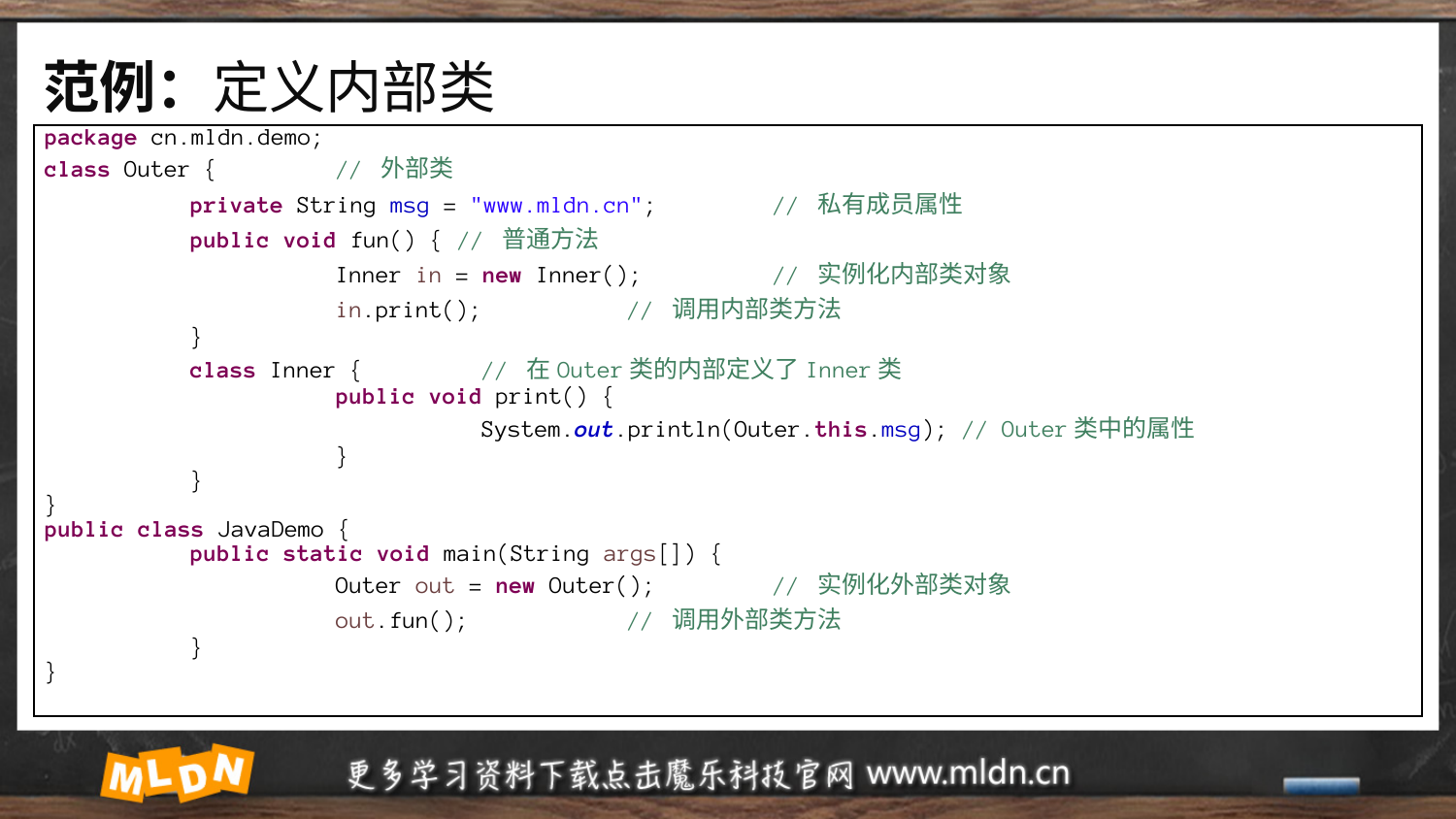

# 范例：定义内部类
| package cn.mldn.demo; class Outer { // 外部类 private String msg = "www.mldn.cn"; // 私有成员属性 public void fun() { // 普通方法 Inner in = new Inner(); // 实例化内部类对象 in.print(); // 调用内部类方法 } class Inner { // 在Outer类的内部定义了Inner类 public void print() { System.out.println(Outer.this.msg); // Outer类中的属性 } } } public class JavaDemo { public static void main(String args[]) { Outer out = new Outer(); // 实例化外部类对象 out.fun(); // 调用外部类方法 } } |
| --- |